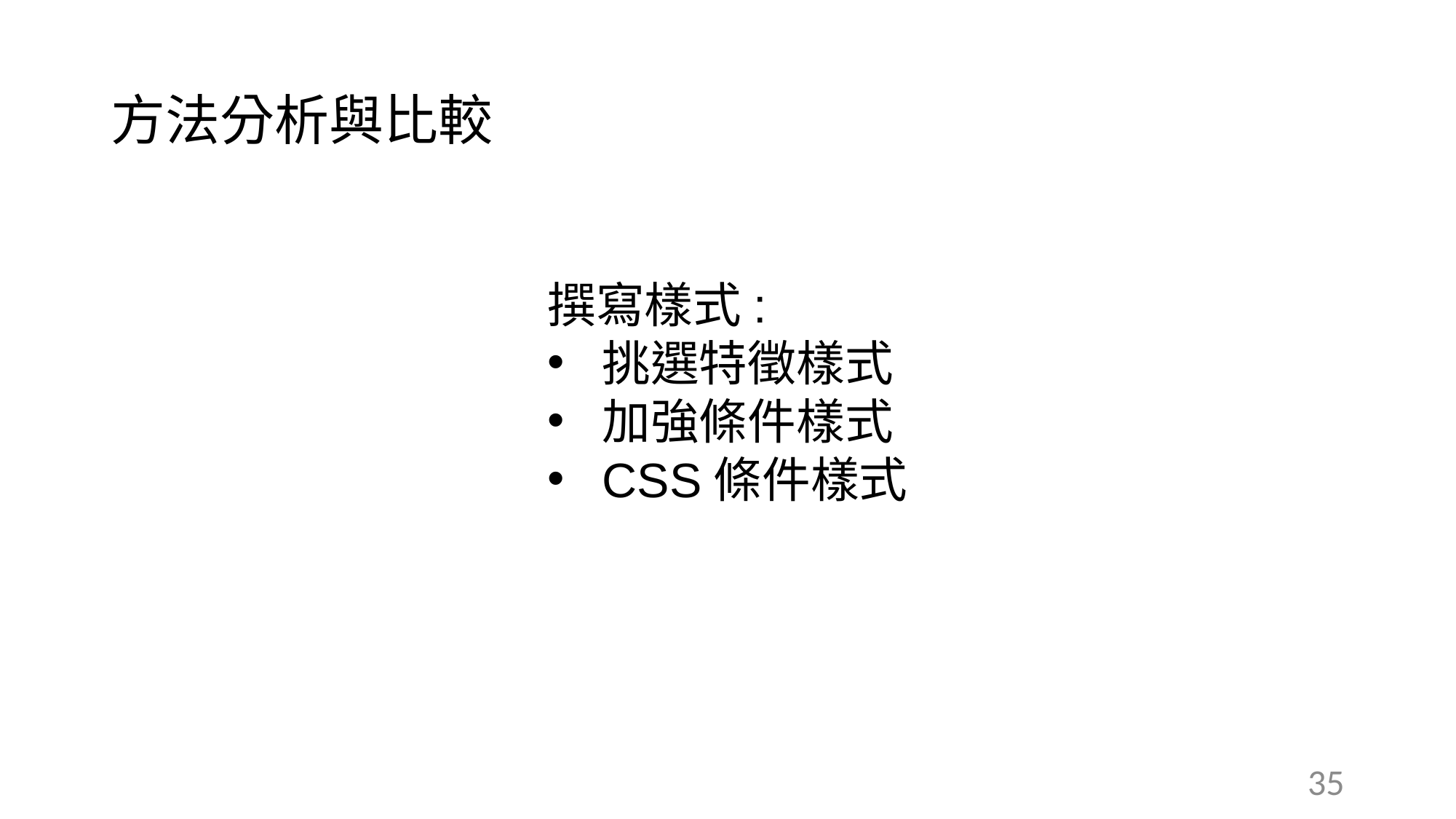

# 方法分析與比較
撰寫樣式:
挑選特徵樣式
加強條件樣式
CSS條件樣式
35